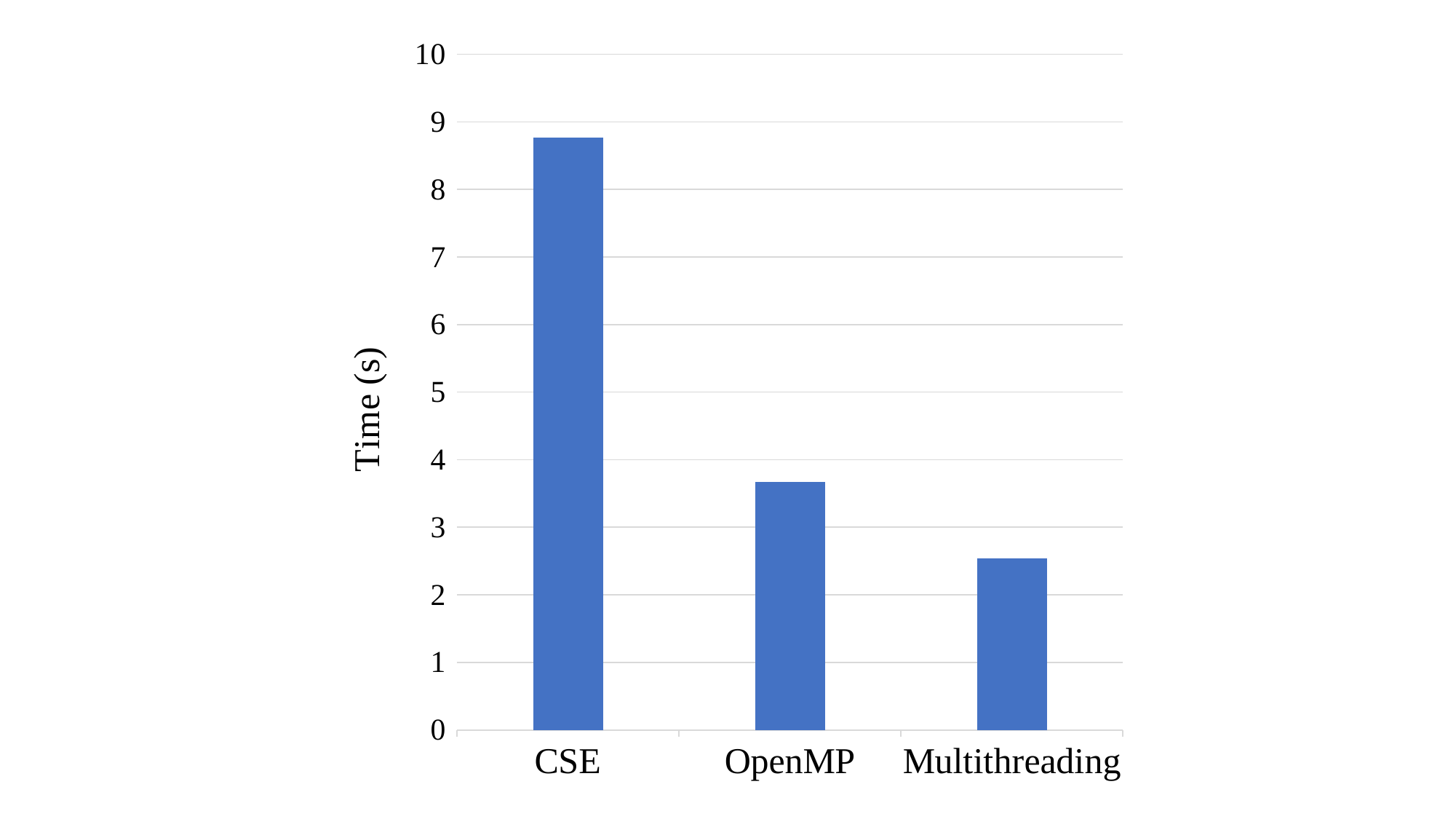

### Chart

| Category | 欄3 |
|---|---|
| CSE | 8.765 |
| OpenMP | 3.674 |
| Multithreading | 2.539 |